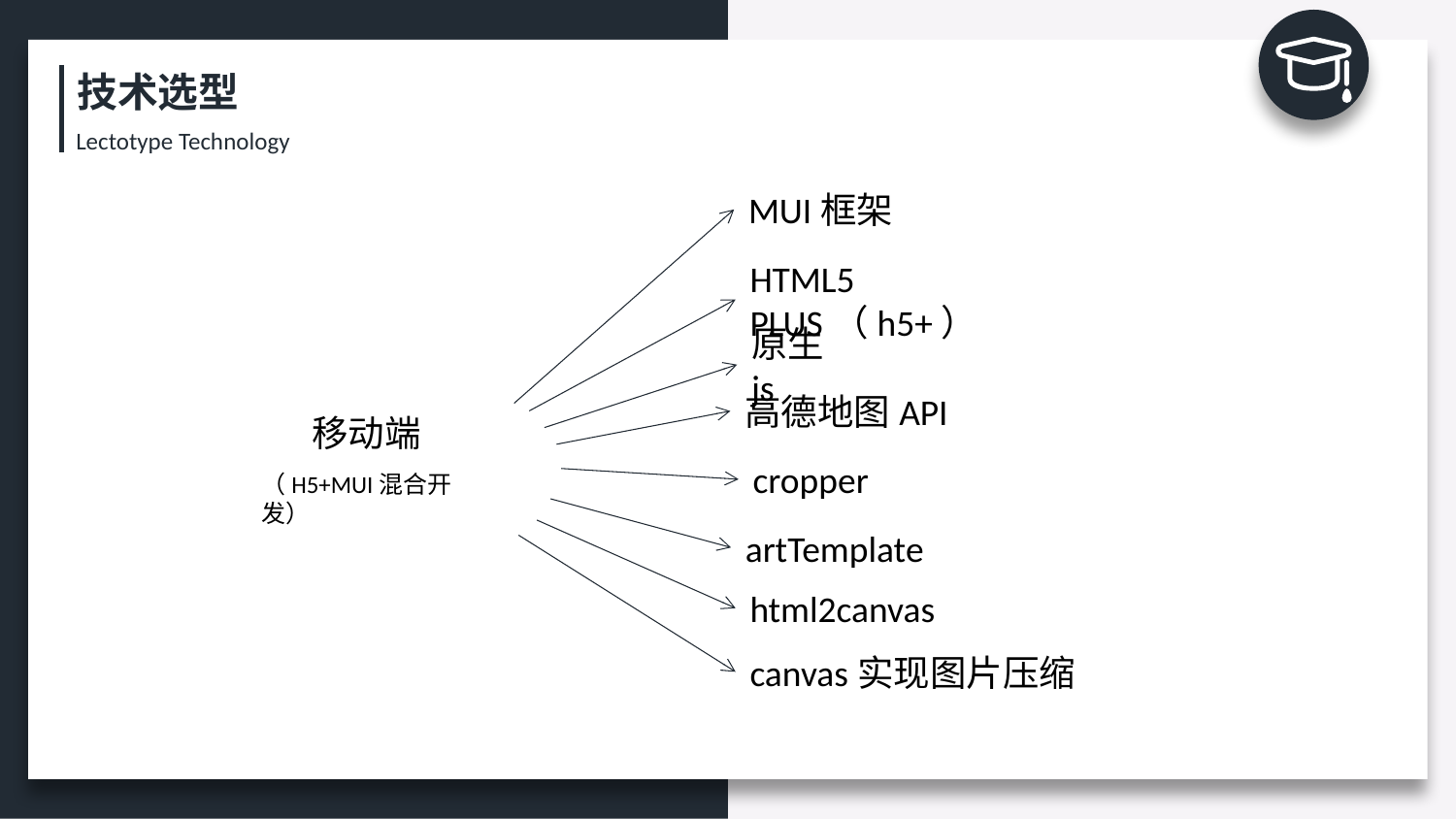

技术选型
Lectotype Technology
MUI框架
HTML5 PLUS（h5+）
原生js
高德地图API
移动端
cropper
（H5+MUI混合开发）
artTemplate
html2canvas
canvas实现图片压缩